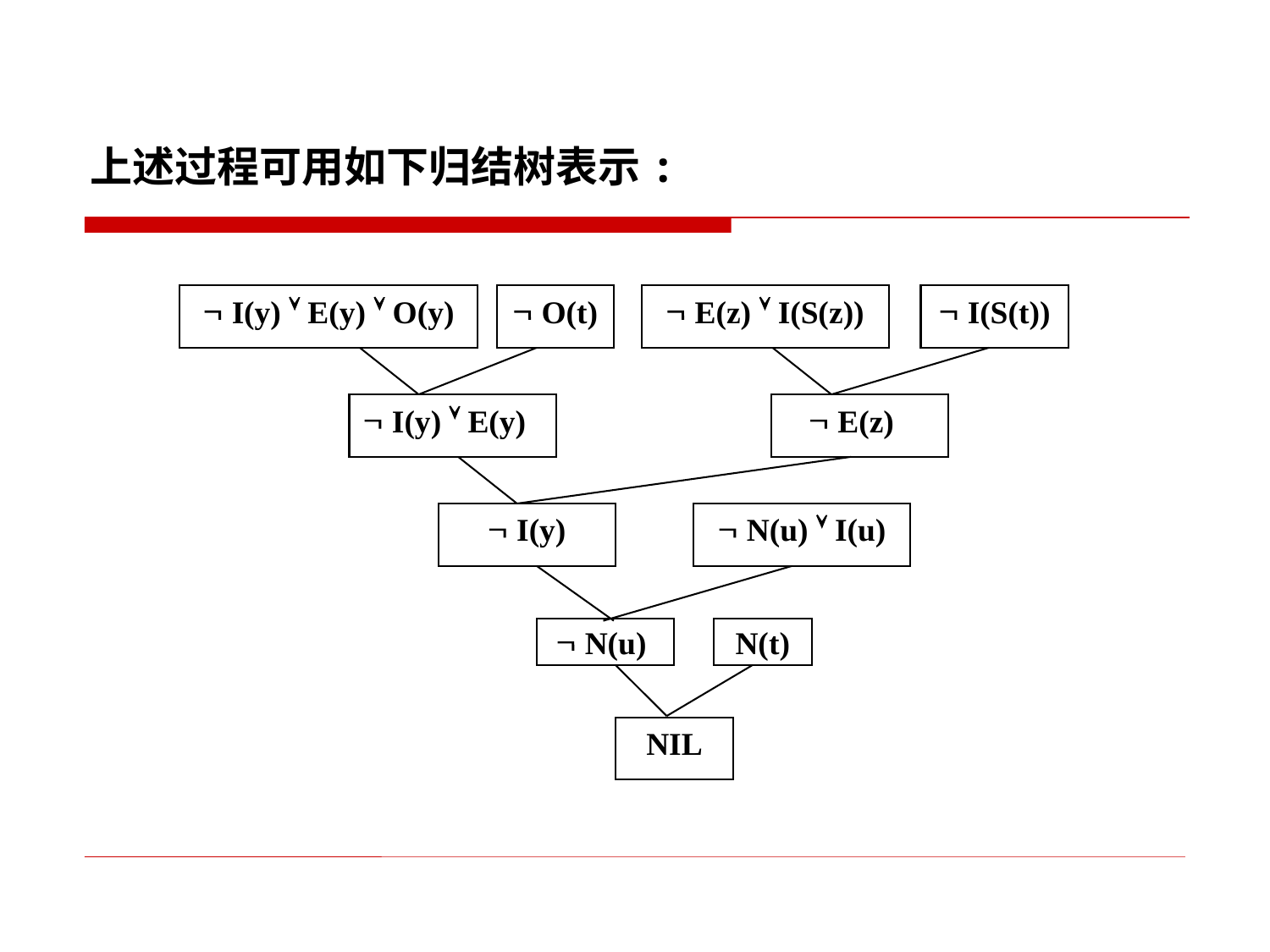

上述过程可用如下归结树表示:
¬ I(y) ∨ E(y) ∨ O(y)
¬ O(t)
¬ E(z) ∨ I(S(z))
¬ I(S(t))

¬ I(y) ∨ E(y)
¬ E(z)

¬ I(y)
¬ N(u) ∨ I(u)

¬ N(u)
N(t)

NIL